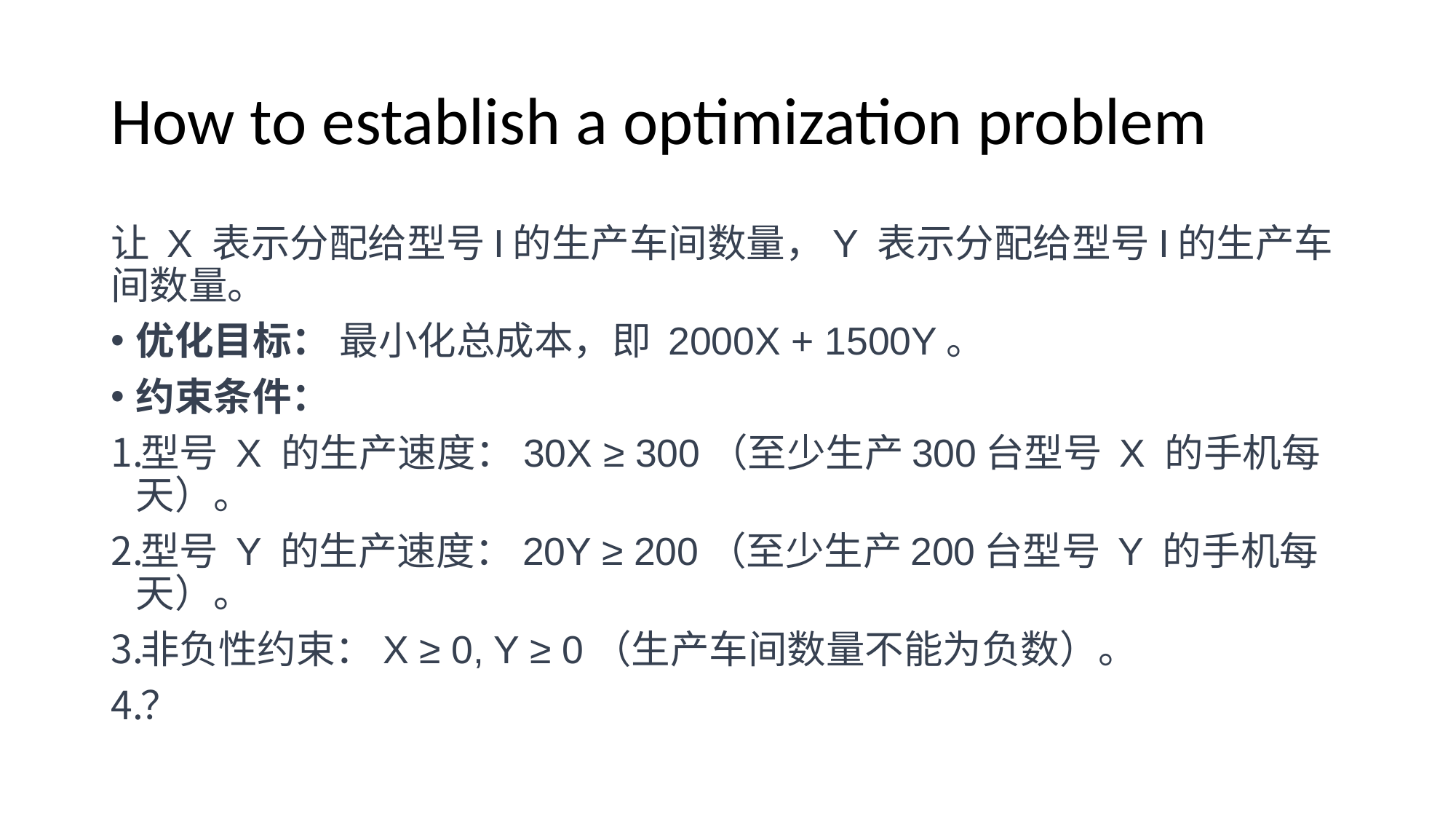

# How to establish a optimization problem
让 X 表示分配给型号I的生产车间数量，Y 表示分配给型号I的生产车间数量。
优化目标： 最小化总成本，即 2000X + 1500Y。
约束条件：
型号 X 的生产速度：30X ≥ 300（至少生产300台型号 X 的手机每天）。
型号 Y 的生产速度：20Y ≥ 200（至少生产200台型号 Y 的手机每天）。
非负性约束：X ≥ 0, Y ≥ 0（生产车间数量不能为负数）。
？